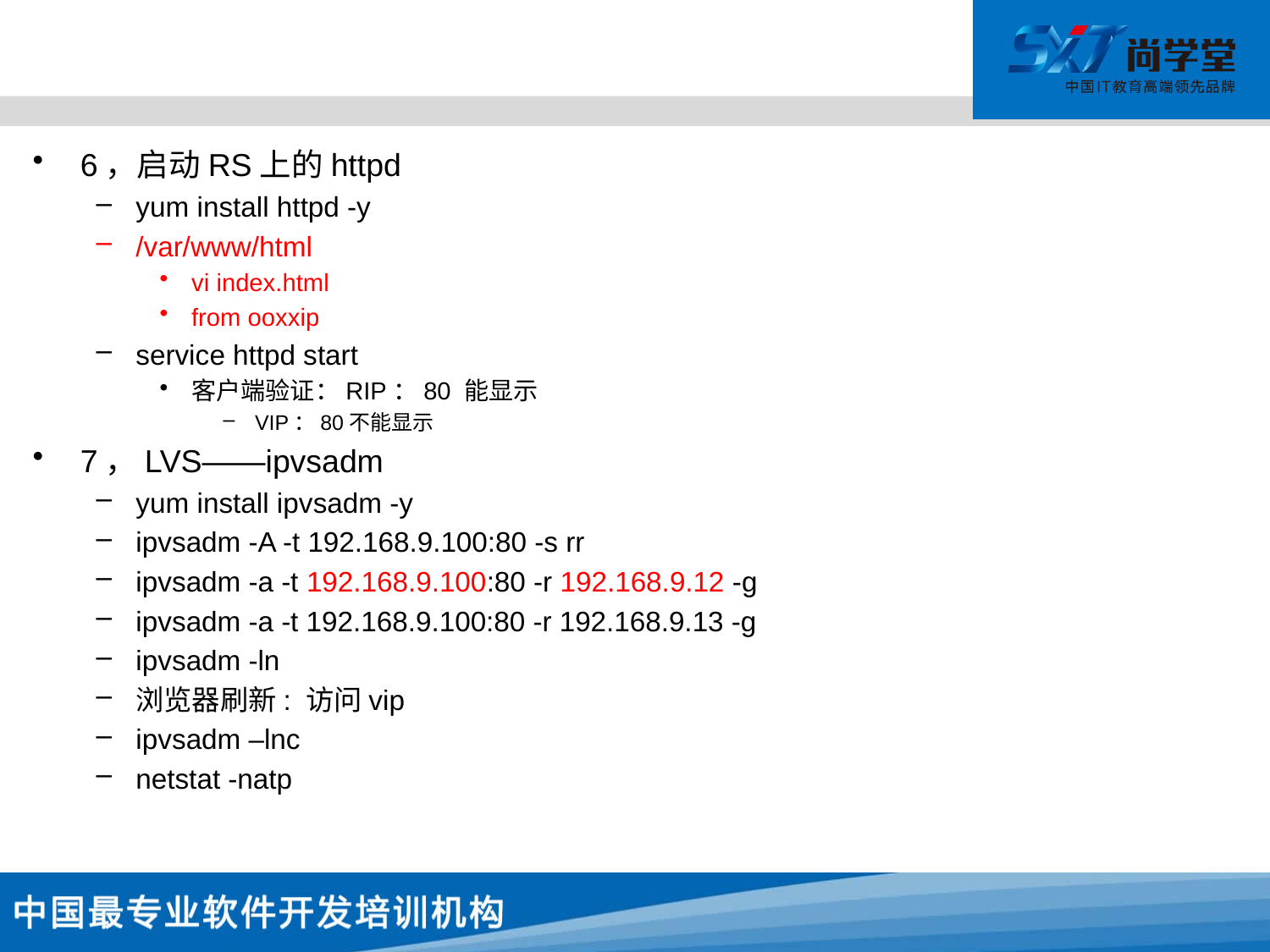

#
6，启动RS上的httpd
yum install httpd -y
/var/www/html
vi index.html
from ooxxip
service httpd start
客户端验证：RIP：80 能显示
VIP：80不能显示
7，LVS——ipvsadm
yum install ipvsadm -y
ipvsadm -A -t 192.168.9.100:80 -s rr
ipvsadm -a -t 192.168.9.100:80 -r 192.168.9.12 -g
ipvsadm -a -t 192.168.9.100:80 -r 192.168.9.13 -g
ipvsadm -ln
浏览器刷新: 访问vip
ipvsadm –lnc
netstat -natp